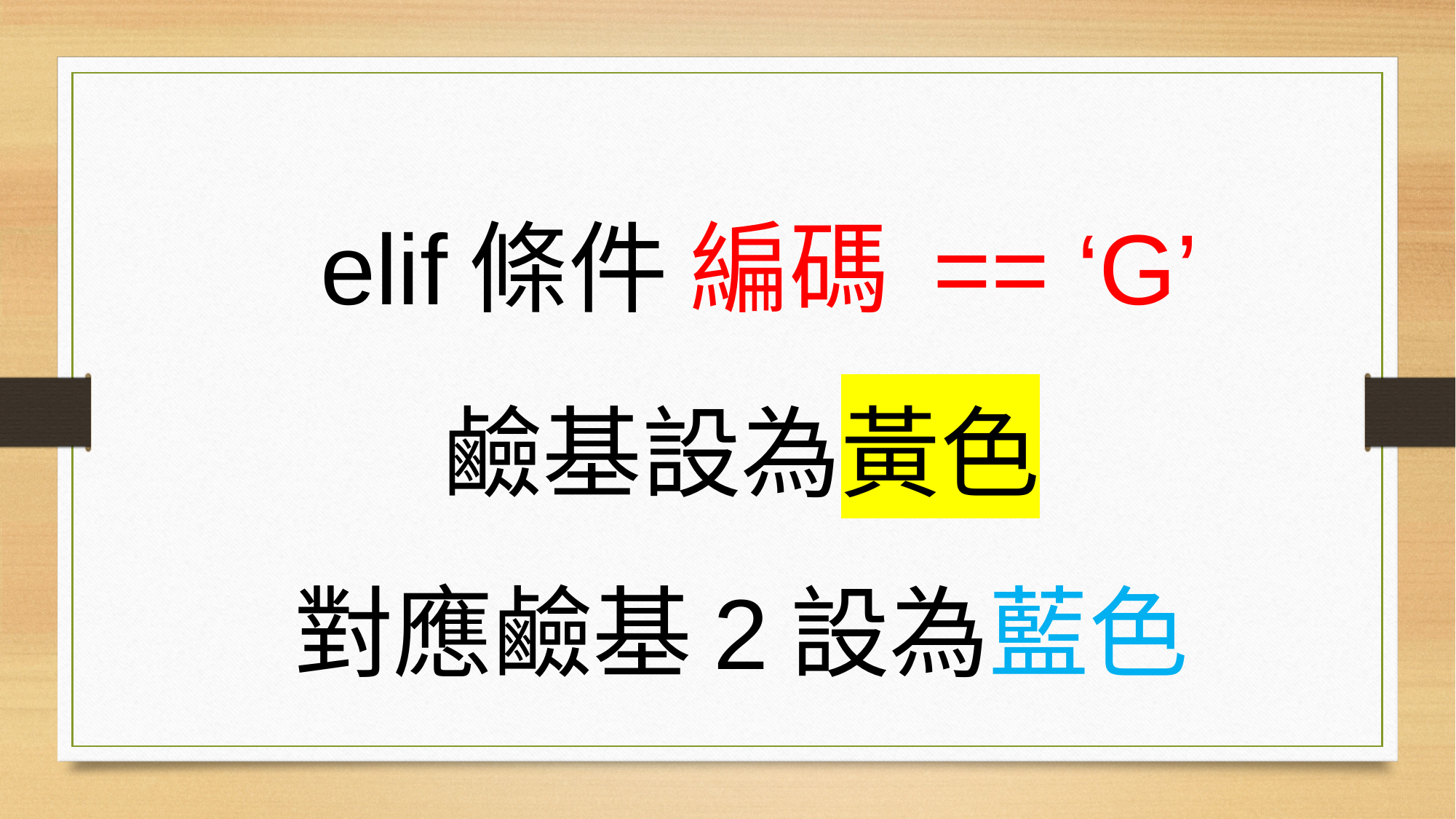

# elif條件 編碼 == ‘G’ 鹼基設為黃色 對應鹼基2設為藍色